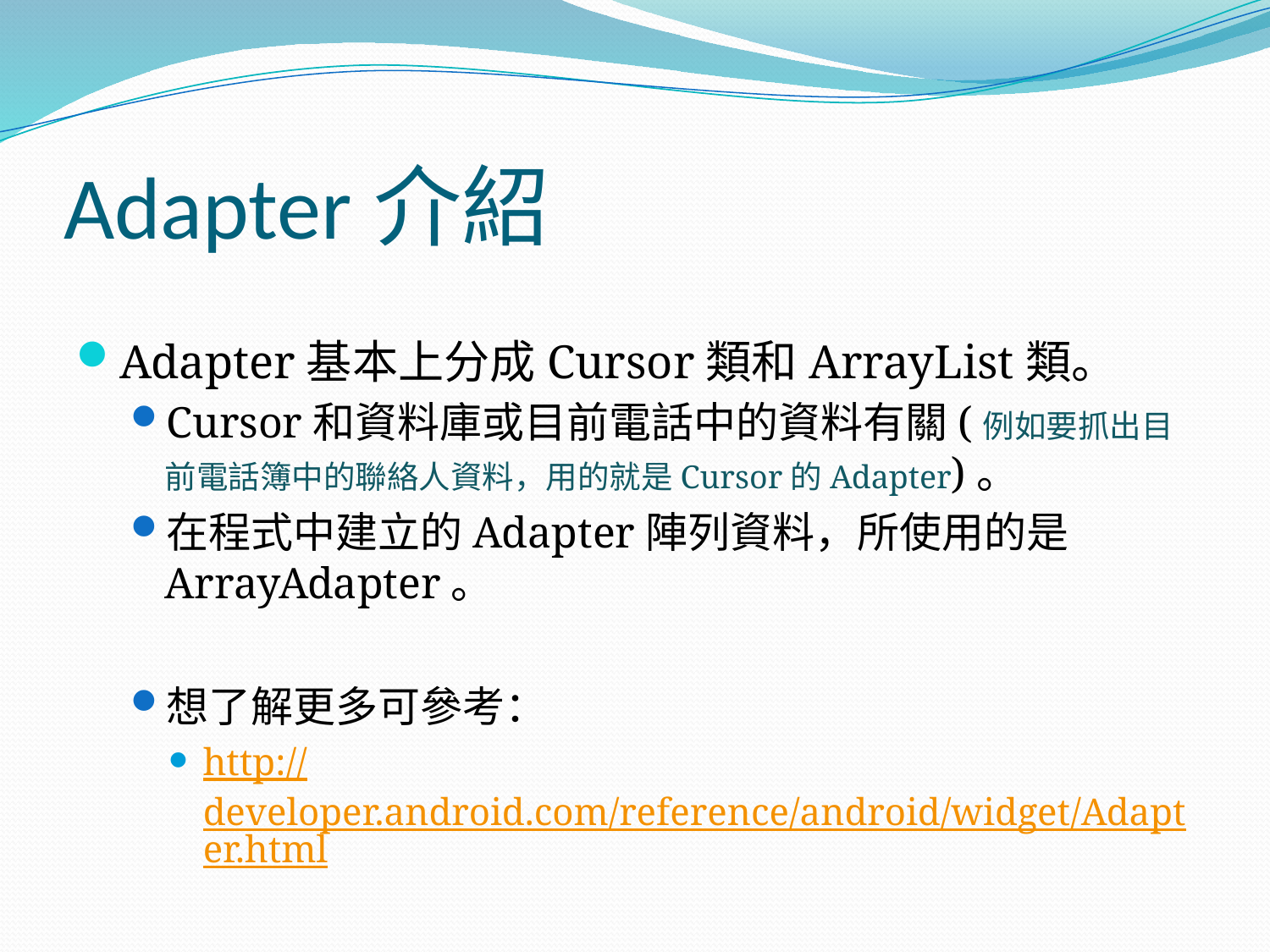

# Adapter介紹
Adapter基本上分成Cursor類和ArrayList類。
Cursor和資料庫或目前電話中的資料有關(例如要抓出目前電話簿中的聯絡人資料，用的就是Cursor的Adapter)。
在程式中建立的Adapter陣列資料，所使用的是ArrayAdapter。

想了解更多可參考：
http://developer.android.com/reference/android/widget/Adapter.html